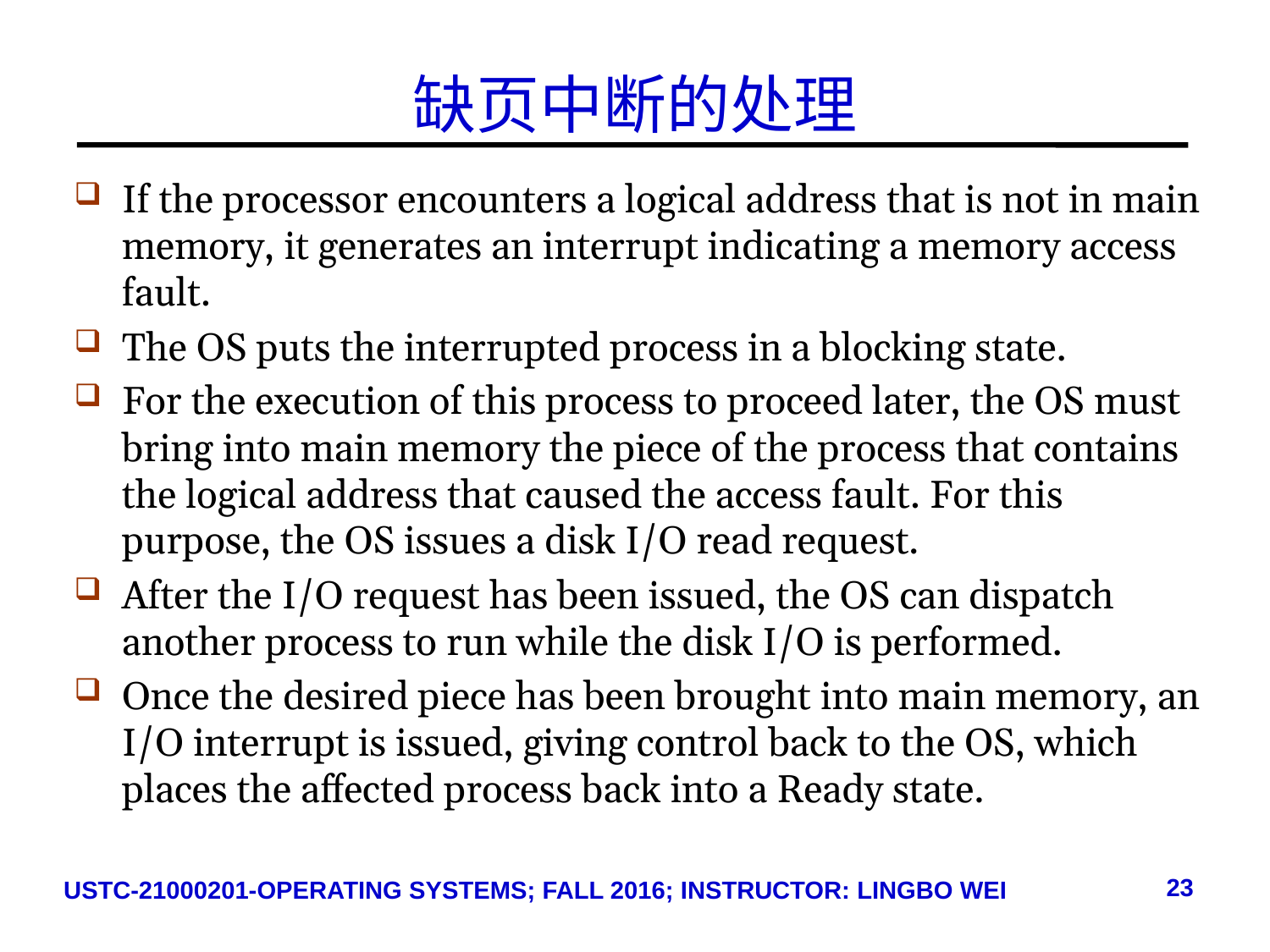

# 缺页中断的处理
If the processor encounters a logical address that is not in main memory, it generates an interrupt indicating a memory access fault.
The OS puts the interrupted process in a blocking state.
For the execution of this process to proceed later, the OS must bring into main memory the piece of the process that contains the logical address that caused the access fault. For this purpose, the OS issues a disk I/O read request.
After the I/O request has been issued, the OS can dispatch another process to run while the disk I/O is performed.
Once the desired piece has been brought into main memory, an I/O interrupt is issued, giving control back to the OS, which places the affected process back into a Ready state.
23
USTC-21000201-OPERATING SYSTEMS; FALL 2016; INSTRUCTOR: LINGBO WEI